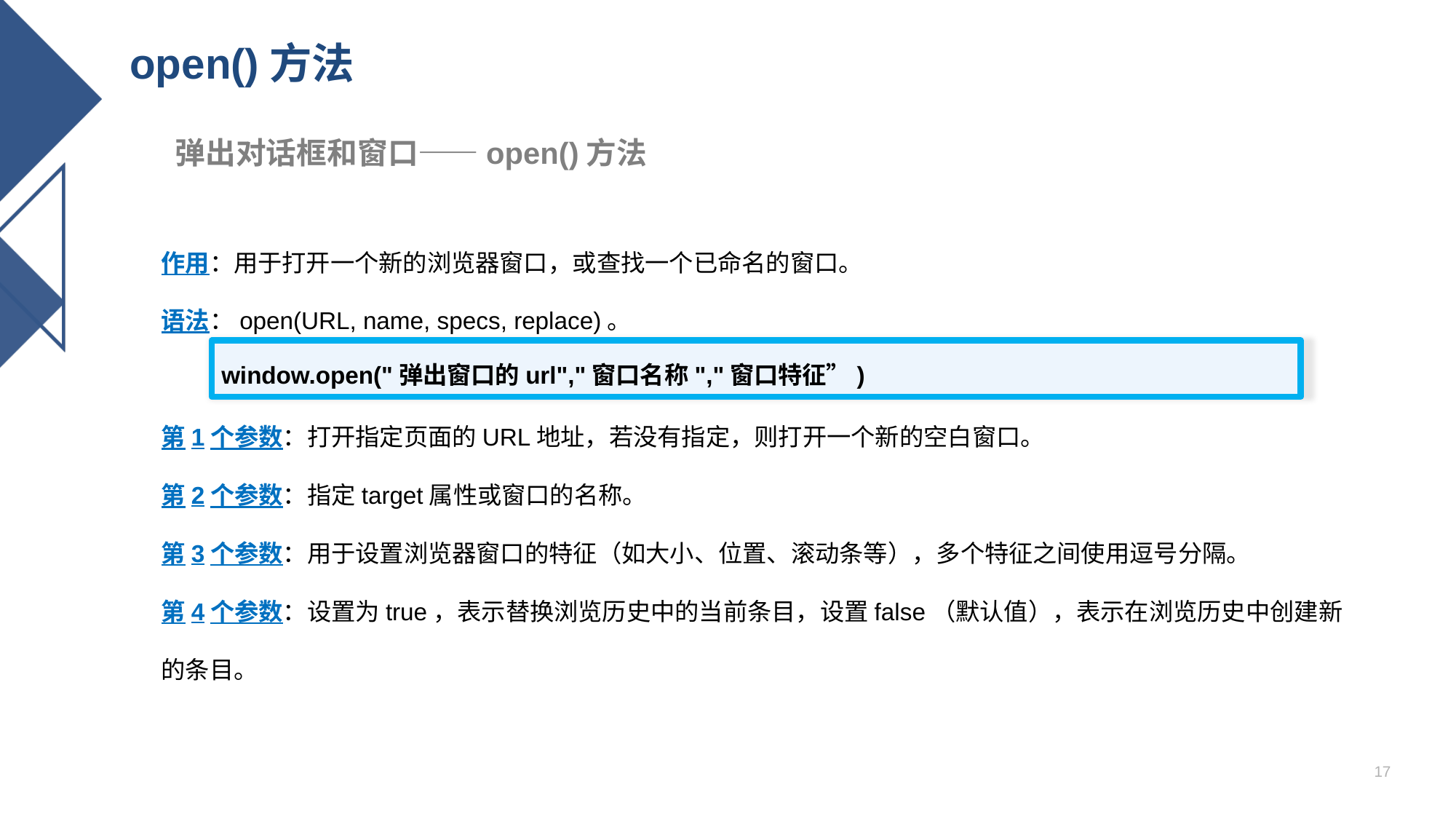

# open()方法
弹出对话框和窗口——open()方法
作用：用于打开一个新的浏览器窗口，或查找一个已命名的窗口。
语法：open(URL, name, specs, replace)。

第1个参数：打开指定页面的URL地址，若没有指定，则打开一个新的空白窗口。
第2个参数：指定target属性或窗口的名称。
第3个参数：用于设置浏览器窗口的特征（如大小、位置、滚动条等），多个特征之间使用逗号分隔。
第4个参数：设置为true，表示替换浏览历史中的当前条目，设置false（默认值），表示在浏览历史中创建新的条目。
window.open("弹出窗口的url","窗口名称","窗口特征”)
17